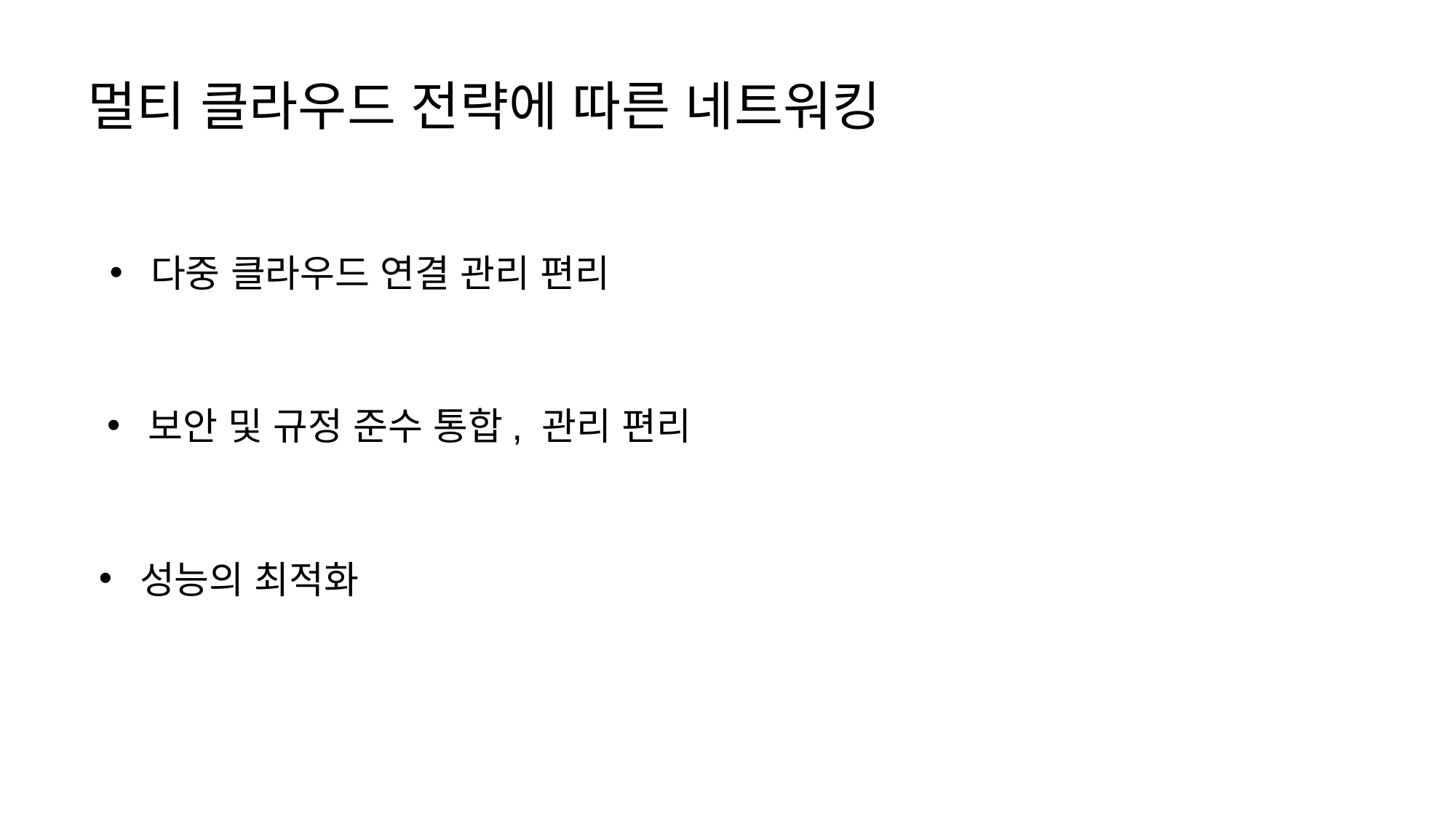

멀티 클라우드 전략에 따른 네트워킹
다중 클라우드 연결 관리 편리
보안 및 규정 준수 통합, 관리 편리
성능의 최적화